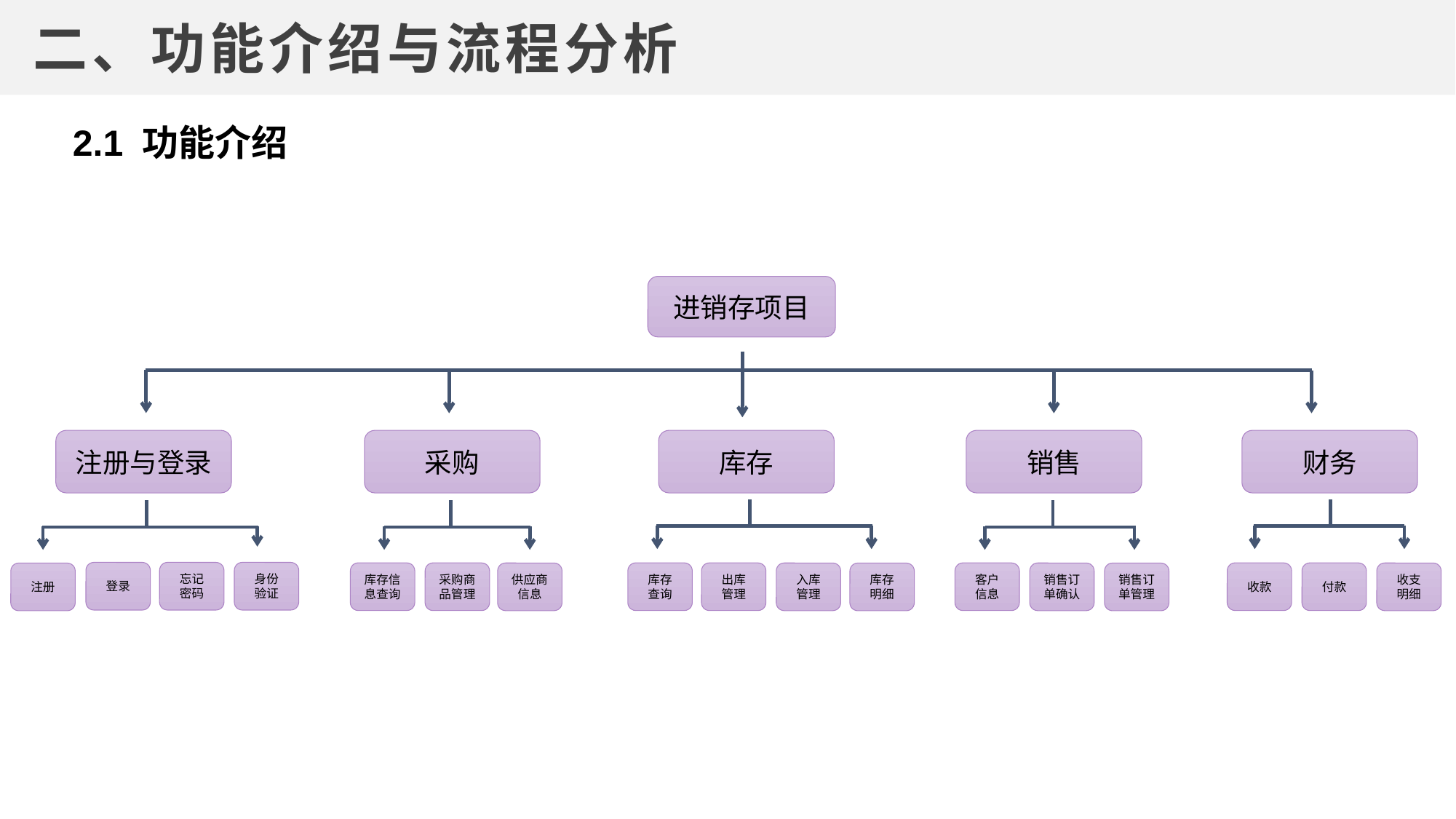

二、功能介绍与流程分析
2.1 功能介绍
进销存项目
注册与登录
采购
库存
销售
财务
登录
忘记
密码
身份
验证
库存信息查询
库存
查询
收款
采购商品管理
出库
管理
客户
信息
付款
供应商信息
入库
管理
销售订单确认
收支
明细
注册
库存
明细
销售订单管理